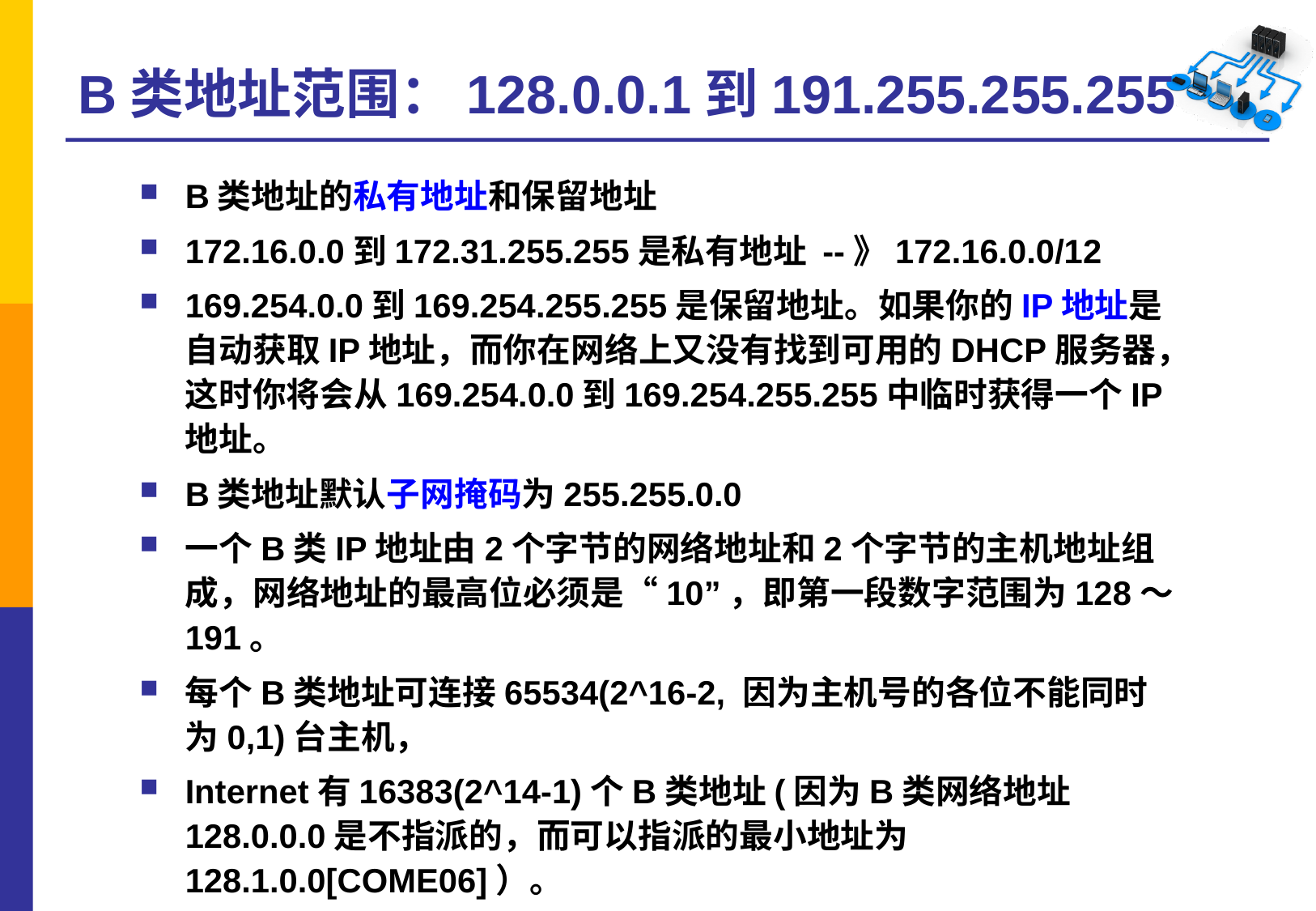

# B类地址范围：128.0.0.1到191.255.255.255
B类地址的私有地址和保留地址
172.16.0.0到172.31.255.255是私有地址 --》172.16.0.0/12
169.254.0.0到169.254.255.255是保留地址。如果你的IP地址是自动获取IP地址，而你在网络上又没有找到可用的DHCP服务器，这时你将会从169.254.0.0到169.254.255.255中临时获得一个IP地址。
B类地址默认子网掩码为255.255.0.0
一个B类IP地址由2个字节的网络地址和2个字节的主机地址组成，网络地址的最高位必须是“10”，即第一段数字范围为128～191。
每个B类地址可连接65534(2^16-2, 因为主机号的各位不能同时为0,1)台主机，
Internet有16383(2^14-1)个B类地址(因为B类网络地址128.0.0.0是不指派的，而可以指派的最小地址为128.1.0.0[COME06]）。